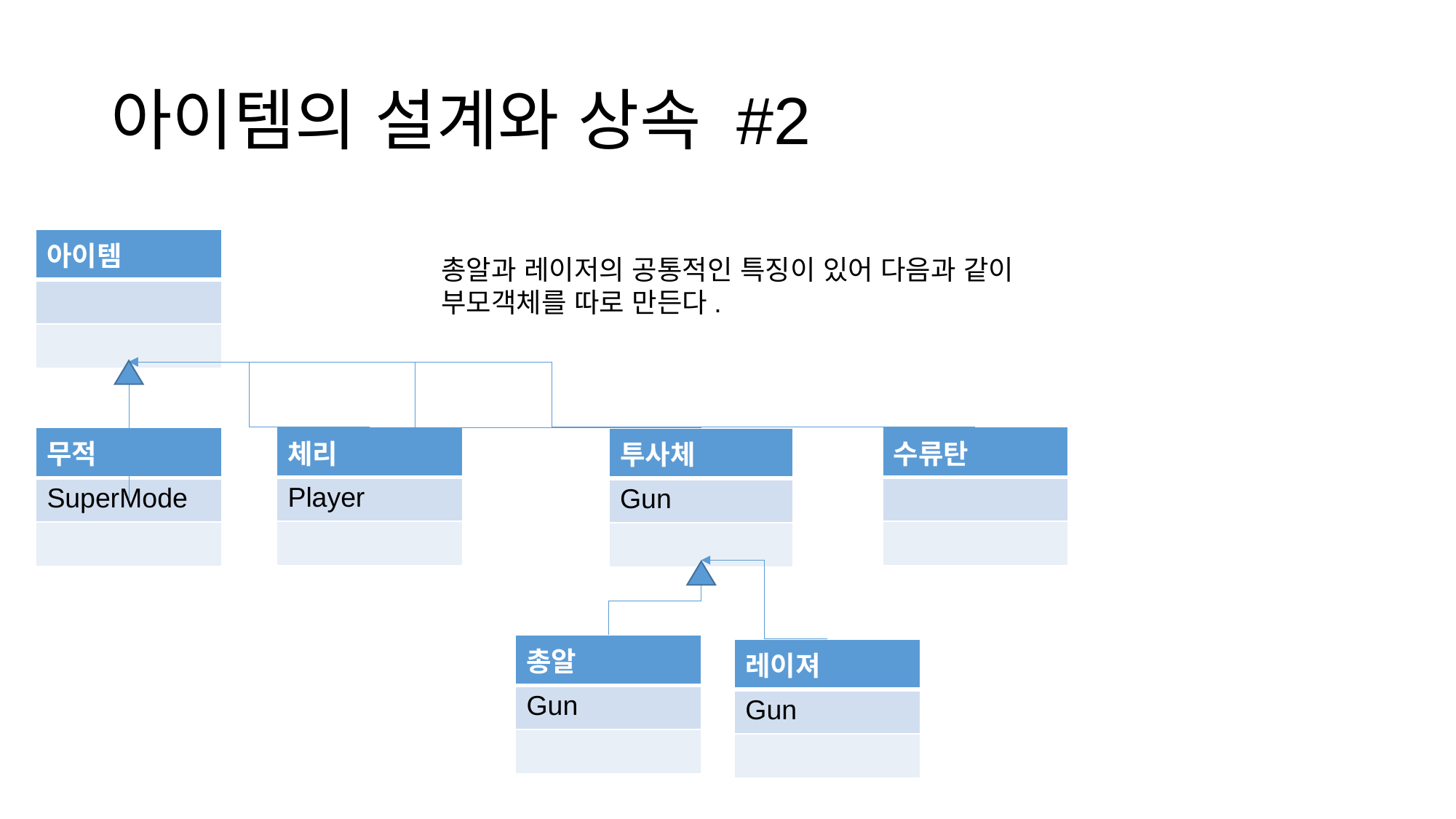

# 아이템의 설계와 상속 #2
| 아이템 |
| --- |
|  |
|  |
총알과 레이저의 공통적인 특징이 있어 다음과 같이
부모객체를 따로 만든다.

| 체리 |
| --- |
| Player |
|  |
| 수류탄 |
| --- |
|  |
|  |
| 무적 |
| --- |
| SuperMode |
|  |
| 투사체 |
| --- |
| Gun |
|  |

| 총알 |
| --- |
| Gun |
|  |
| 레이져 |
| --- |
| Gun |
|  |